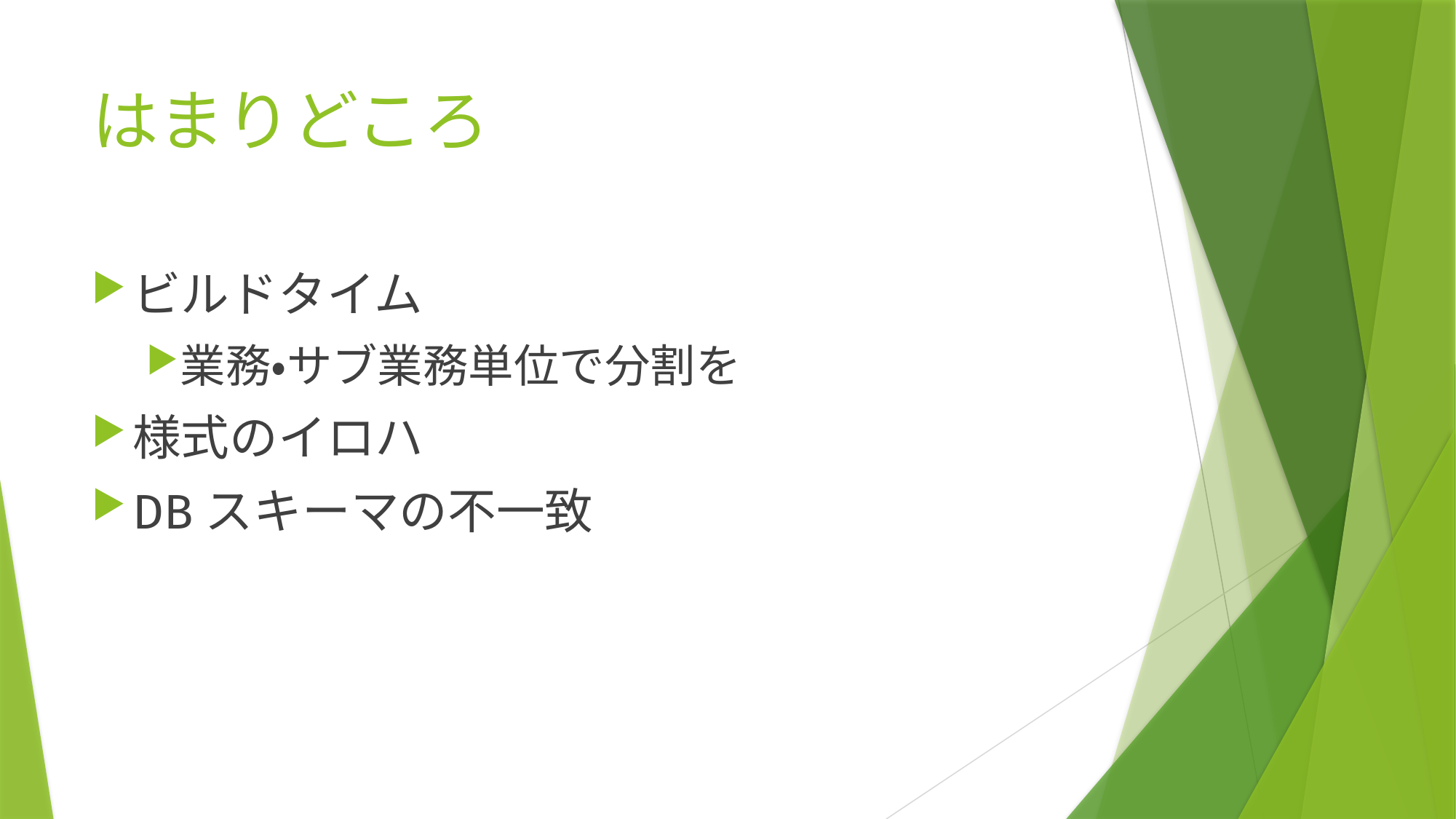

# はまりどころ
ビルドタイム
業務・サブ業務単位で分割を
様式のイロハ
DBスキーマの不一致